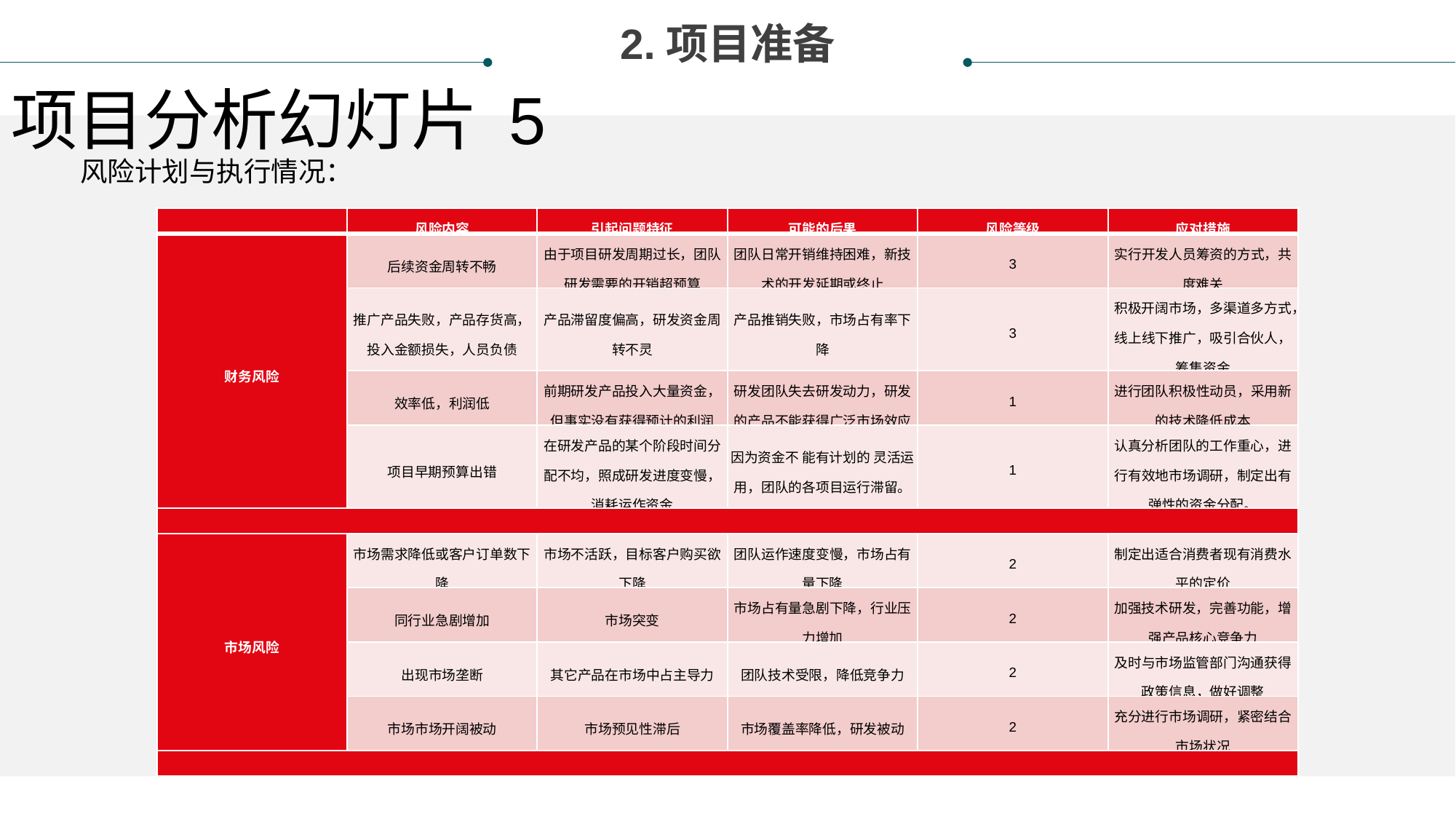

2.项目准备
项目分析幻灯片 5

风险计划与执行情况：
|  | 风险内容 | 引起问题特征 | 可能的后果 | 风险等级 | 应对措施 |
| --- | --- | --- | --- | --- | --- |
| 财务风险 | 后续资金周转不畅 | 由于项目研发周期过长，团队研发需要的开销超预算 | 团队日常开销维持困难，新技术的开发延期或终止 | 3 | 实行开发人员筹资的方式，共度难关 |
|  | 推广产品失败，产品存货高，投入金额损失，人员负债 | 产品滞留度偏高，研发资金周转不灵 | 产品推销失败，市场占有率下降 | 3 | 积极开阔市场，多渠道多方式，线上线下推广，吸引合伙人，筹集资金 |
|  | 效率低，利润低 | 前期研发产品投入大量资金，但事实没有获得预计的利润 | 研发团队失去研发动力，研发的产品不能获得广泛市场效应 | 1 | 进行团队积极性动员，采用新的技术降低成本 |
|  | 项目早期预算出错 | 在研发产品的某个阶段时间分配不均，照成研发进度变慢，消耗运作资金 | 因为资金不 能有计划的 灵活运用，团队的各项目运行滞留。 | 1 | 认真分析团队的工作重心，进行有效地市场调研，制定出有弹性的资金分配。 |
|  |  |  |  |  |  |
| 市场风险 | 市场需求降低或客户订单数下降 | 市场不活跃，目标客户购买欲下降 | 团队运作速度变慢，市场占有量下降 | 2 | 制定出适合消费者现有消费水平的定价 |
|  | 同行业急剧增加 | 市场突变 | 市场占有量急剧下降，行业压力增加 | 2 | 加强技术研发，完善功能，增强产品核心竞争力 |
|  | 出现市场垄断 | 其它产品在市场中占主导力 | 团队技术受限，降低竞争力 | 2 | 及时与市场监管部门沟通获得政策信息，做好调整 |
|  | 市场市场开阔被动 | 市场预见性滞后 | 市场覆盖率降低，研发被动 | 2 | 充分进行市场调研，紧密结合市场状况 |
|  |  |  |  |  |  |